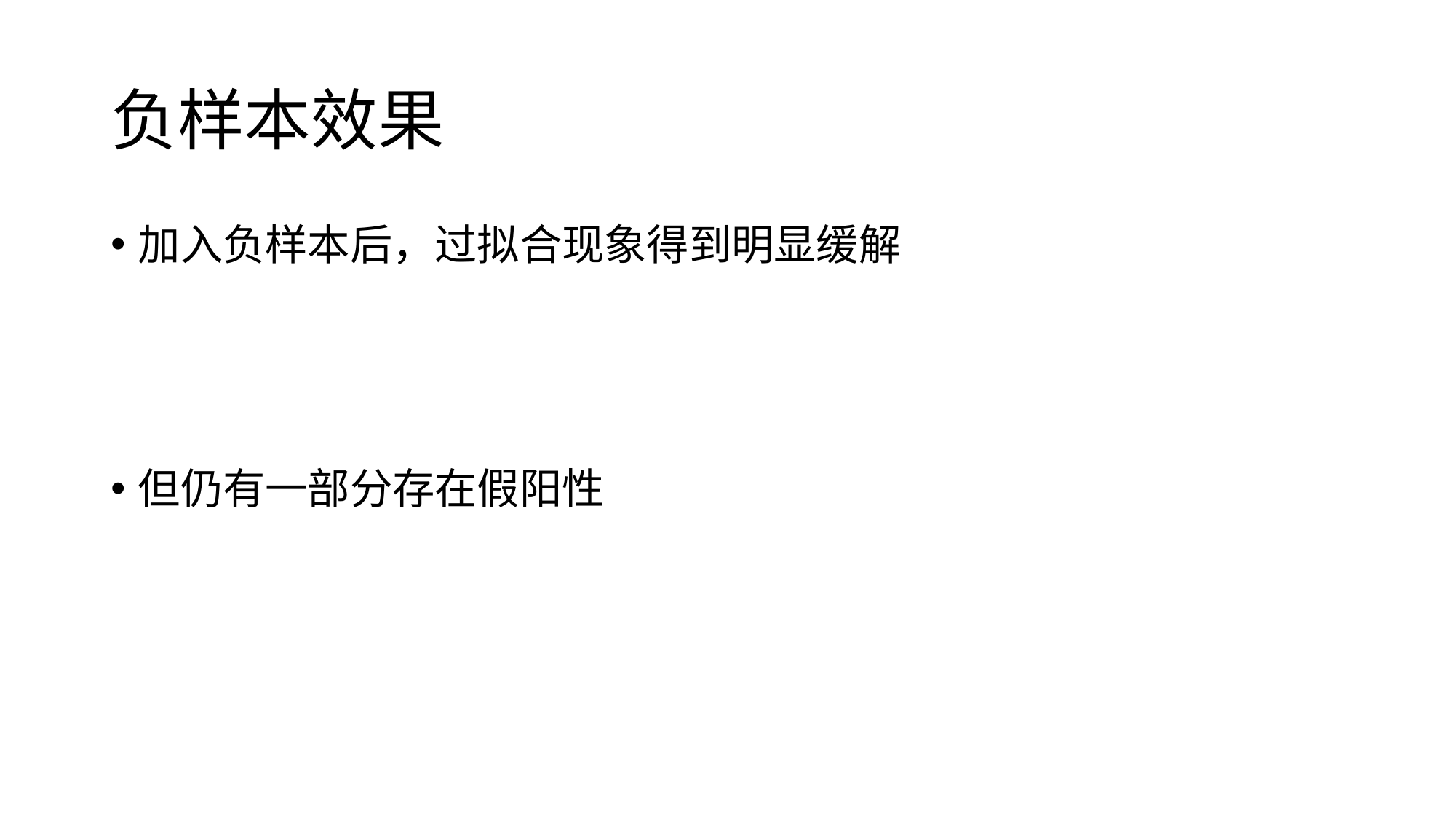

# 负样本效果
加入负样本后，过拟合现象得到明显缓解

但仍有一部分存在假阳性